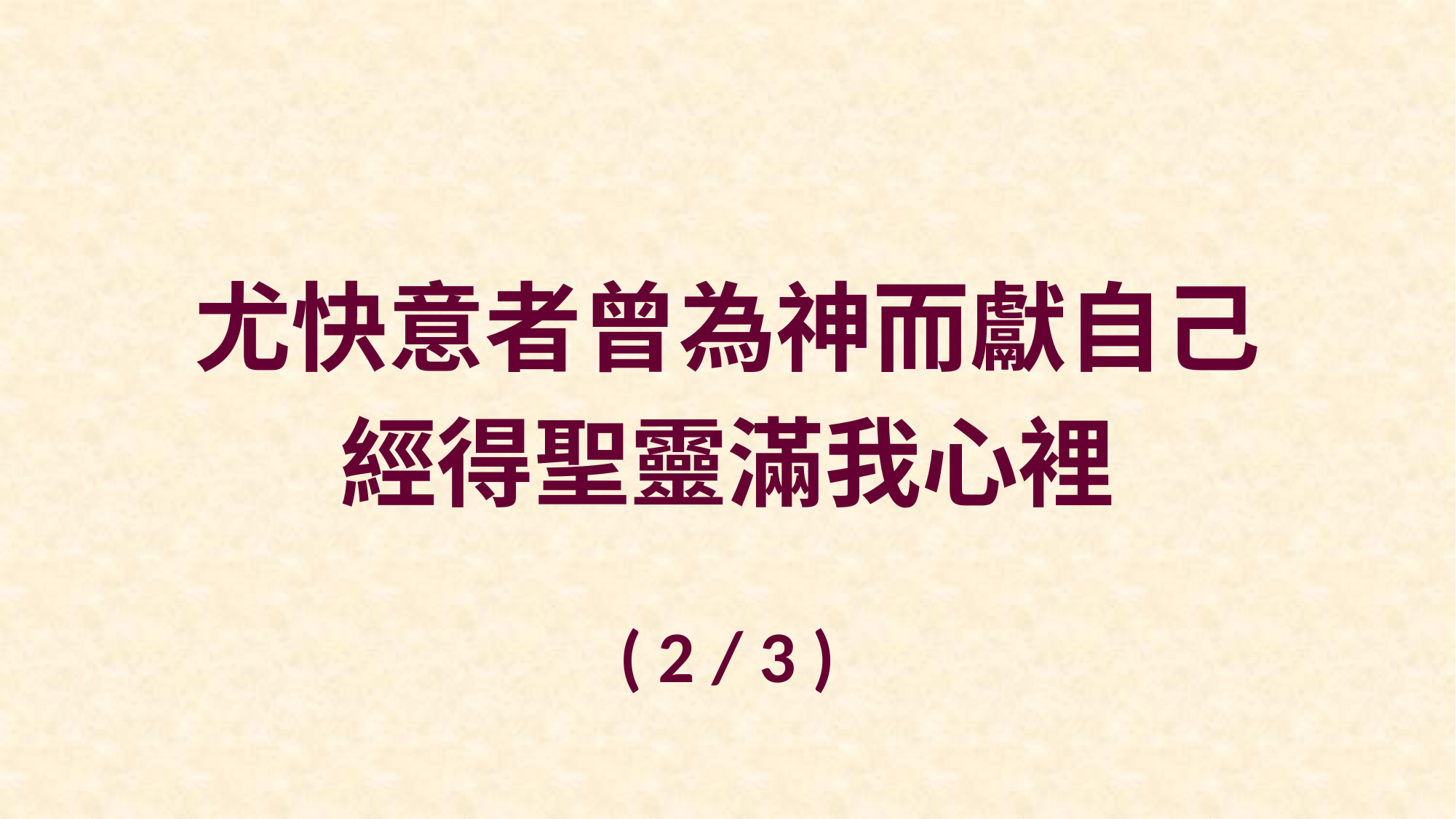

尤快意者曾為神而獻自己
經得聖靈滿我心裡
( 2 / 3 )